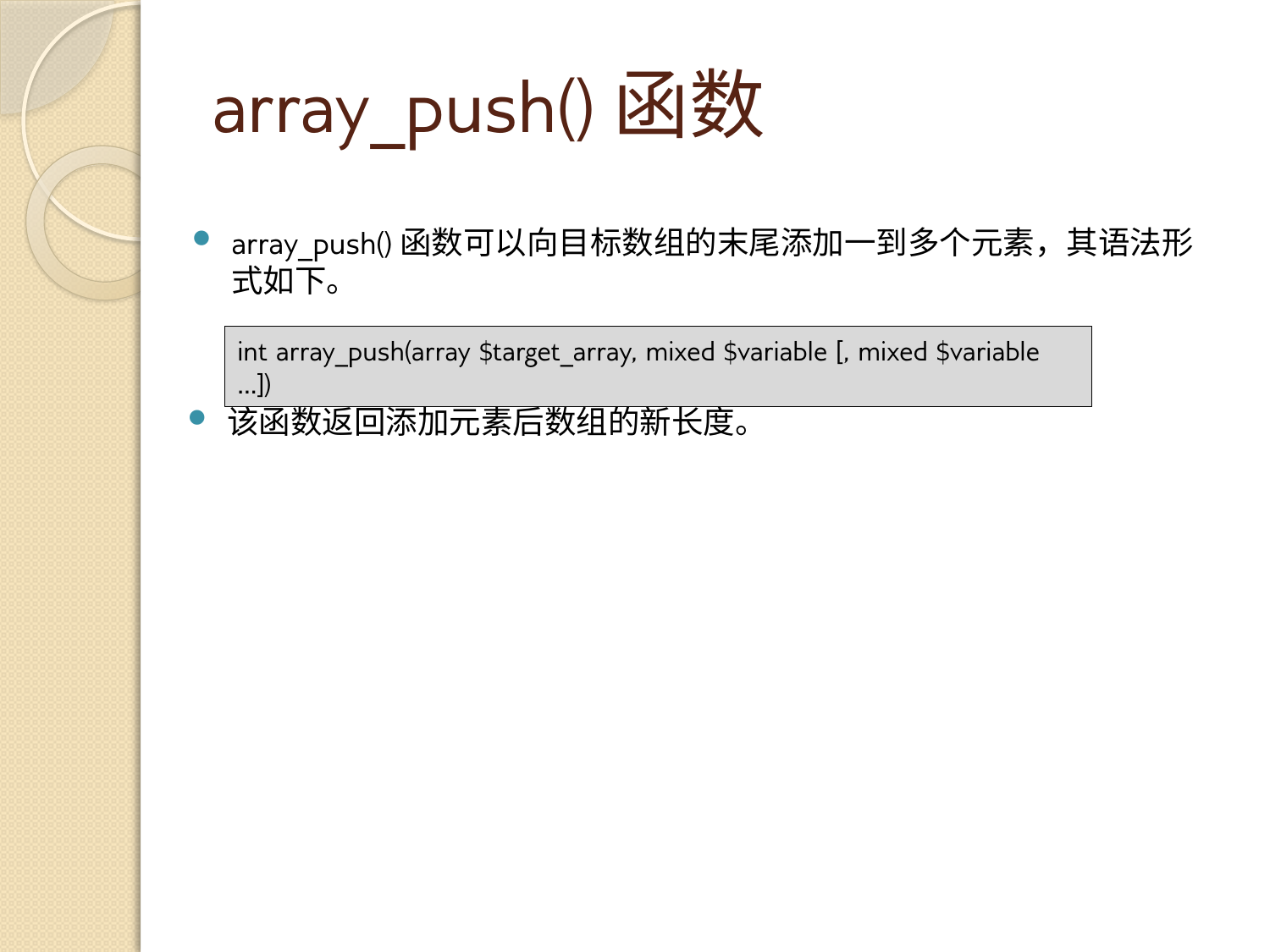

# array_push()函数
array_push()函数可以向目标数组的末尾添加一到多个元素，其语法形式如下。
int array_push(array $target_array, mixed $variable [, mixed $variable …])
该函数返回添加元素后数组的新长度。